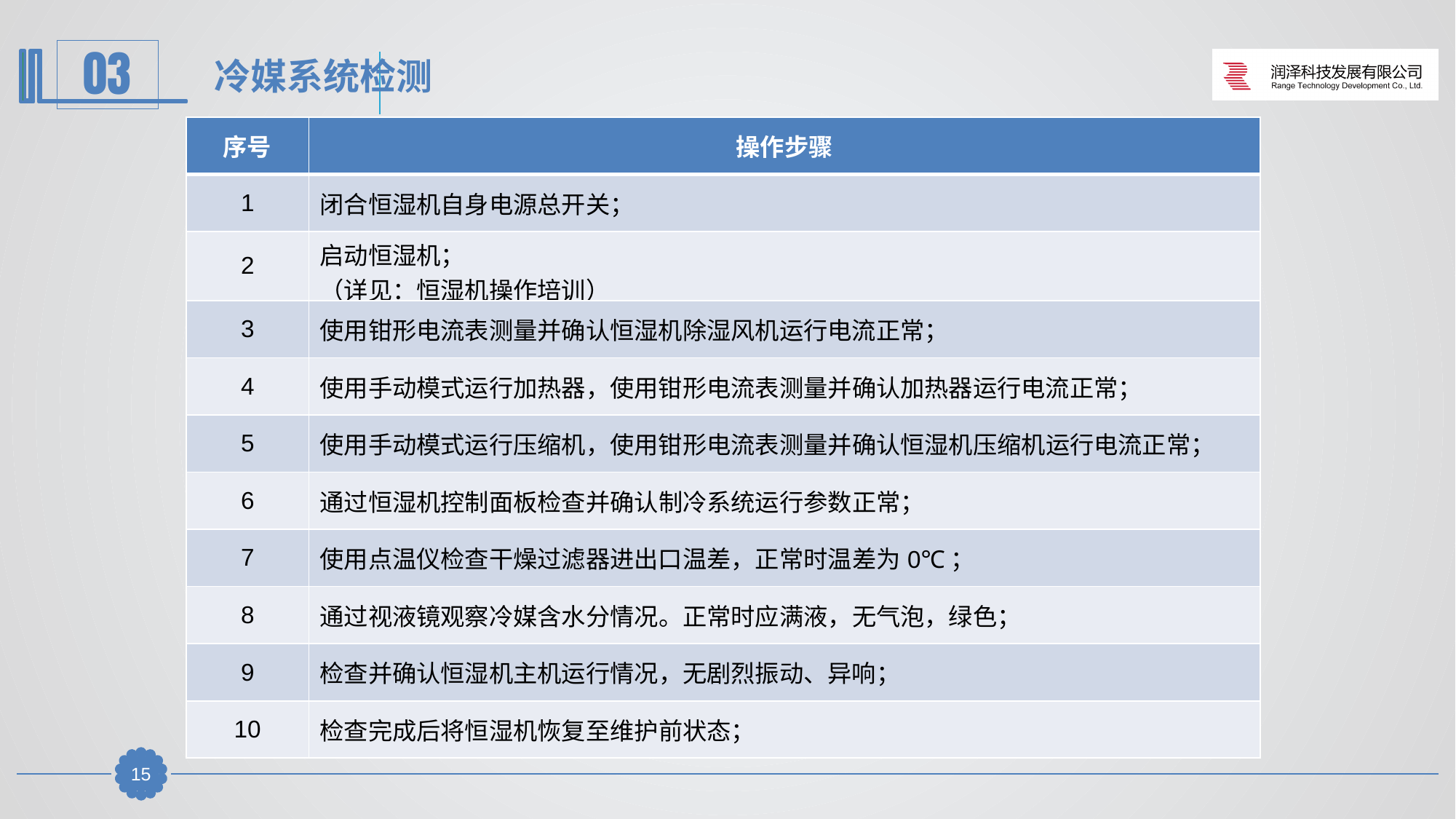

冷媒系统检测
| 序号 | 操作步骤 |
| --- | --- |
| 1 | 闭合恒湿机自身电源总开关； |
| 2 | 启动恒湿机； （详见：恒湿机操作培训） |
| 3 | 使用钳形电流表测量并确认恒湿机除湿风机运行电流正常； |
| 4 | 使用手动模式运行加热器，使用钳形电流表测量并确认加热器运行电流正常； |
| 5 | 使用手动模式运行压缩机，使用钳形电流表测量并确认恒湿机压缩机运行电流正常； |
| 6 | 通过恒湿机控制面板检查并确认制冷系统运行参数正常； |
| 7 | 使用点温仪检查干燥过滤器进出口温差，正常时温差为0℃； |
| 8 | 通过视液镜观察冷媒含水分情况。正常时应满液，无气泡，绿色； |
| 9 | 检查并确认恒湿机主机运行情况，无剧烈振动、异响； |
| 10 | 检查完成后将恒湿机恢复至维护前状态； |
15